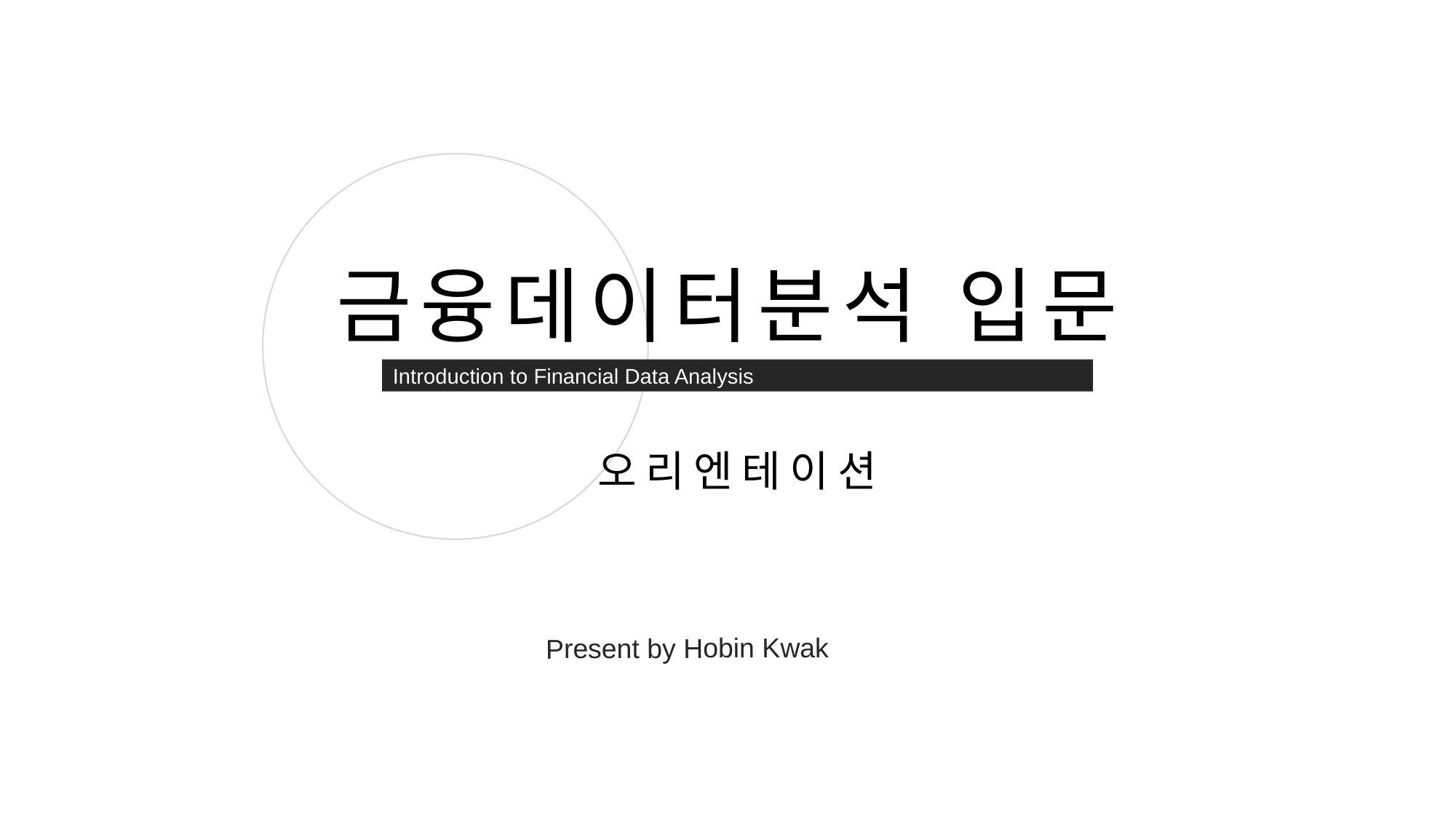

금융데이터분석 입문
Introduction to Financial Data Analysis
오리엔테이션
Present by Hobin Kwak